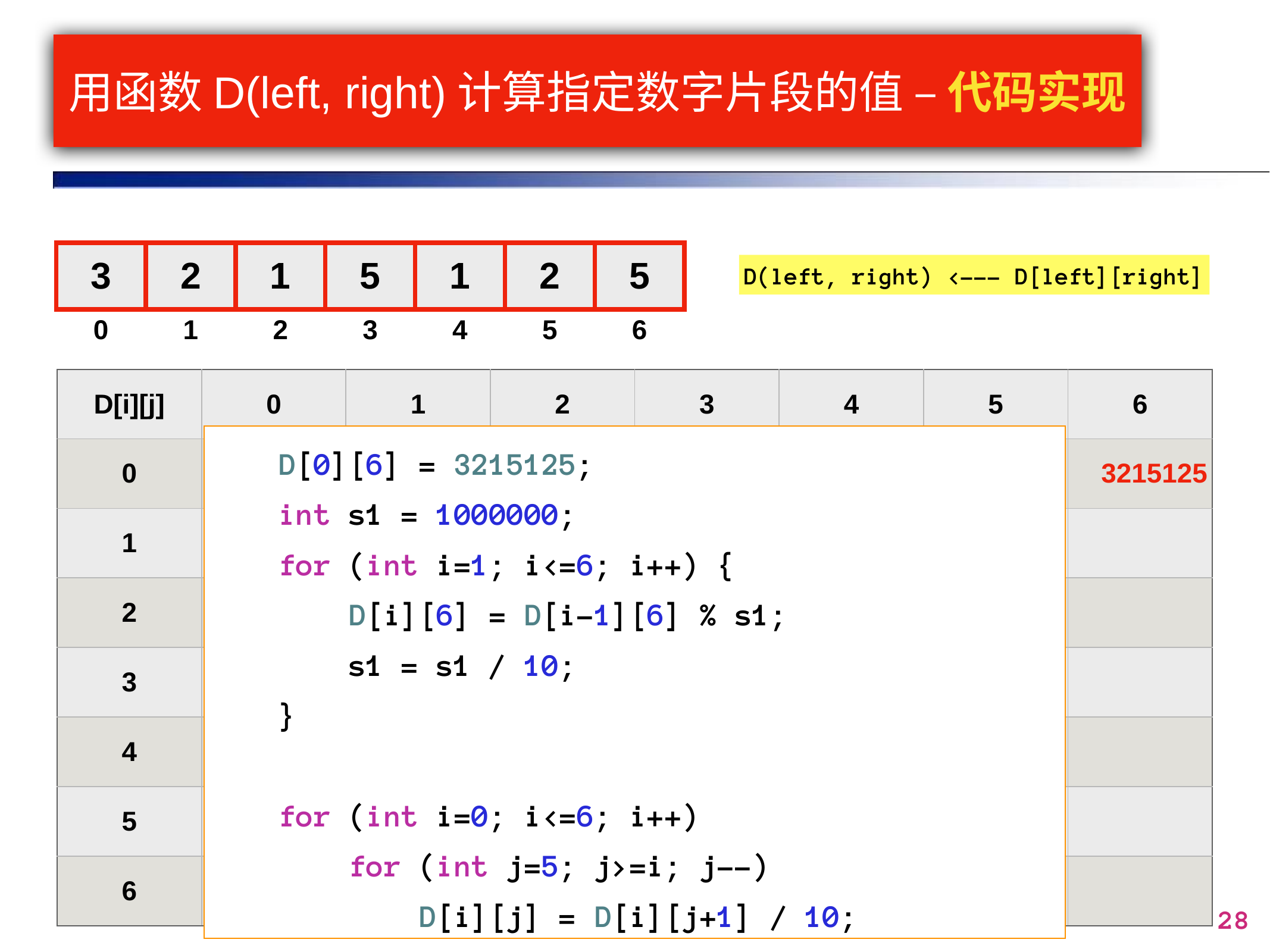

# 用函数D(left, right)计算指定数字片段的值 – 代码实现
| 3 | 2 | 1 | 5 | 1 | 2 | 5 |
| --- | --- | --- | --- | --- | --- | --- |
| 0 | 1 | 2 | 3 | 4 | 5 | 6 |
D(left, right) <--- D[left][right]
| D[i][j] | 0 | 1 | 2 | 3 | 4 | 5 | 6 |
| --- | --- | --- | --- | --- | --- | --- | --- |
| 0 |  |  |  |  |  |  | 3215125 |
| 1 |  |  |  |  |  |  |  |
| 2 |  |  |  |  |  |  |  |
| 3 |  |  |  |  |  |  |  |
| 4 |  |  |  |  |  |  |  |
| 5 |  |  |  |  |  |  |  |
| 6 |  |  |  |  |  |  |  |
    D[0][6] = 3215125;
    int s1 = 1000000;
    for (int i=1; i<=6; i++) {
        D[i][6] = D[i-1][6] % s1;
        s1 = s1 / 10;
    }

    for (int i=0; i<=6; i++)
        for (int j=5; j>=i; j--)
            D[i][j] = D[i][j+1] / 10;
28